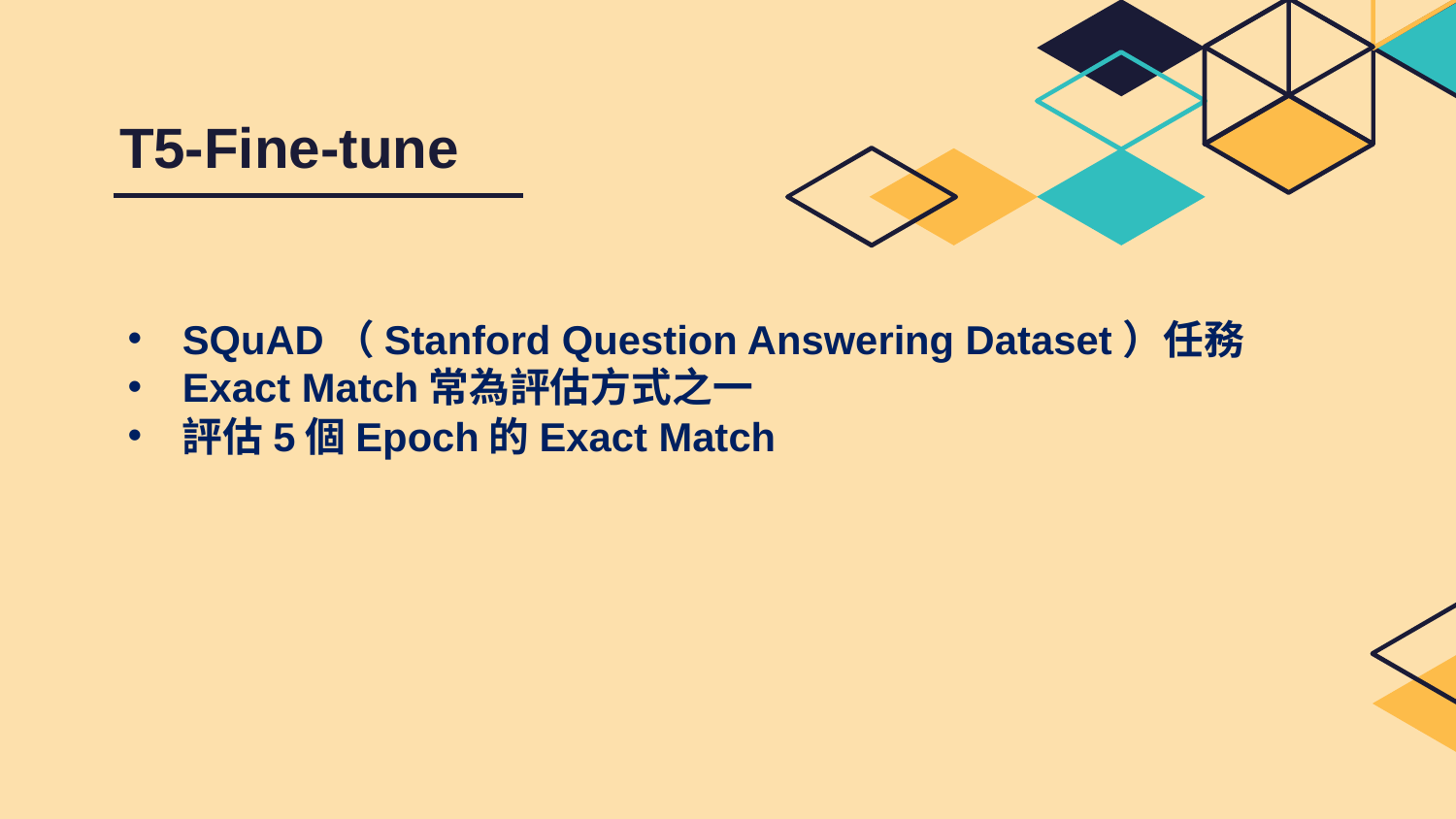

T5-Fine-tune
SQuAD（Stanford Question Answering Dataset）任務
Exact Match常為評估方式之一
評估5個Epoch的Exact Match